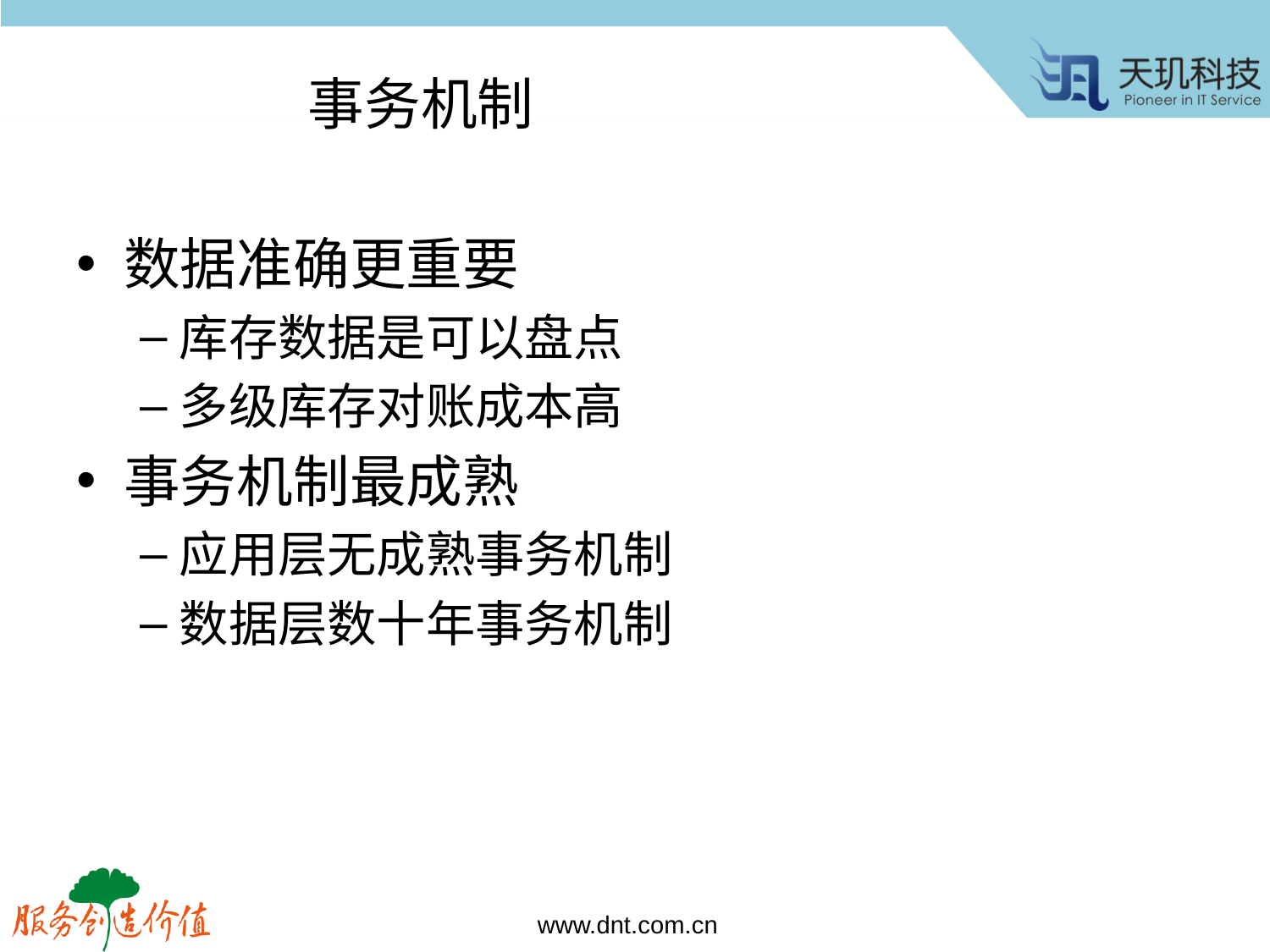

# 事务机制
数据准确更重要
库存数据是可以盘点
多级库存对账成本高
事务机制最成熟
应用层无成熟事务机制
数据层数十年事务机制